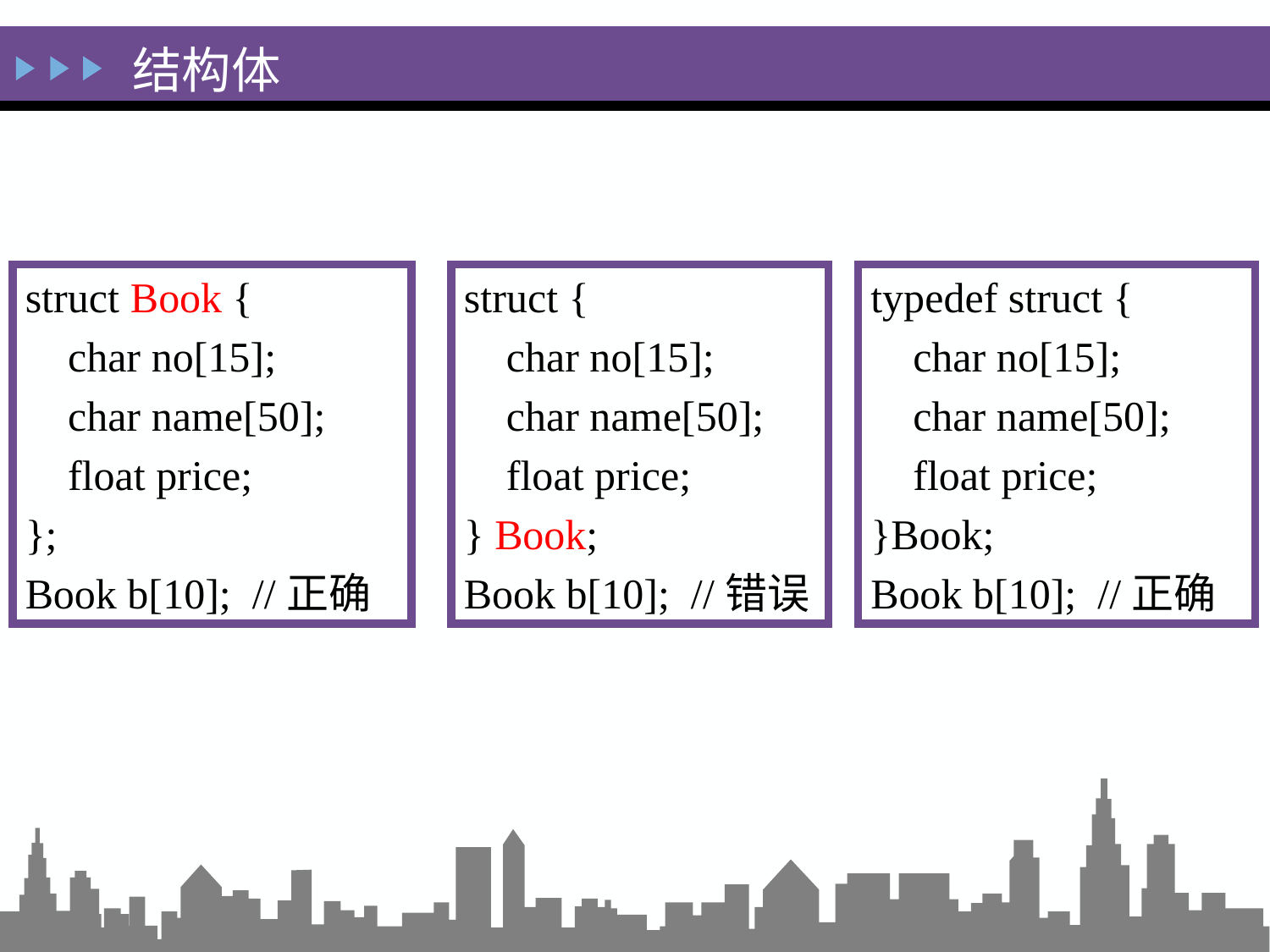

结构体
struct Book {
    char no[15];
    char name[50];
    float price;
};
Book b[10];  //正确
struct {
    char no[15];
    char name[50];
    float price;
} Book;
Book b[10];  //错误
typedef struct {
    char no[15];
    char name[50];
    float price;
}Book;
Book b[10];  //正确